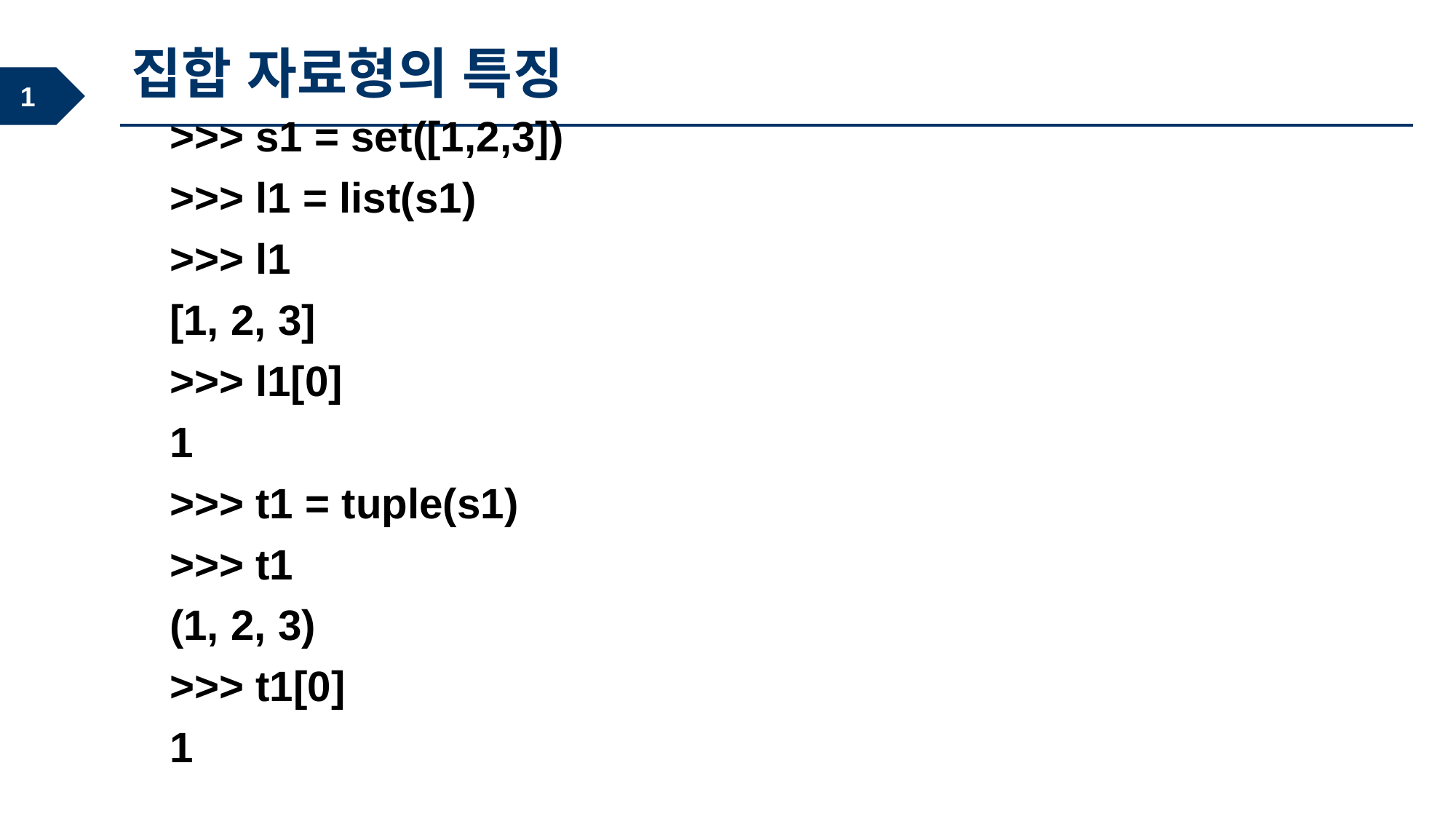

집합 자료형의 특징
>>> s1 = set([1,2,3])
>>> l1 = list(s1)
>>> l1
[1, 2, 3]
>>> l1[0]
1
>>> t1 = tuple(s1)
>>> t1
(1, 2, 3)
>>> t1[0]
1